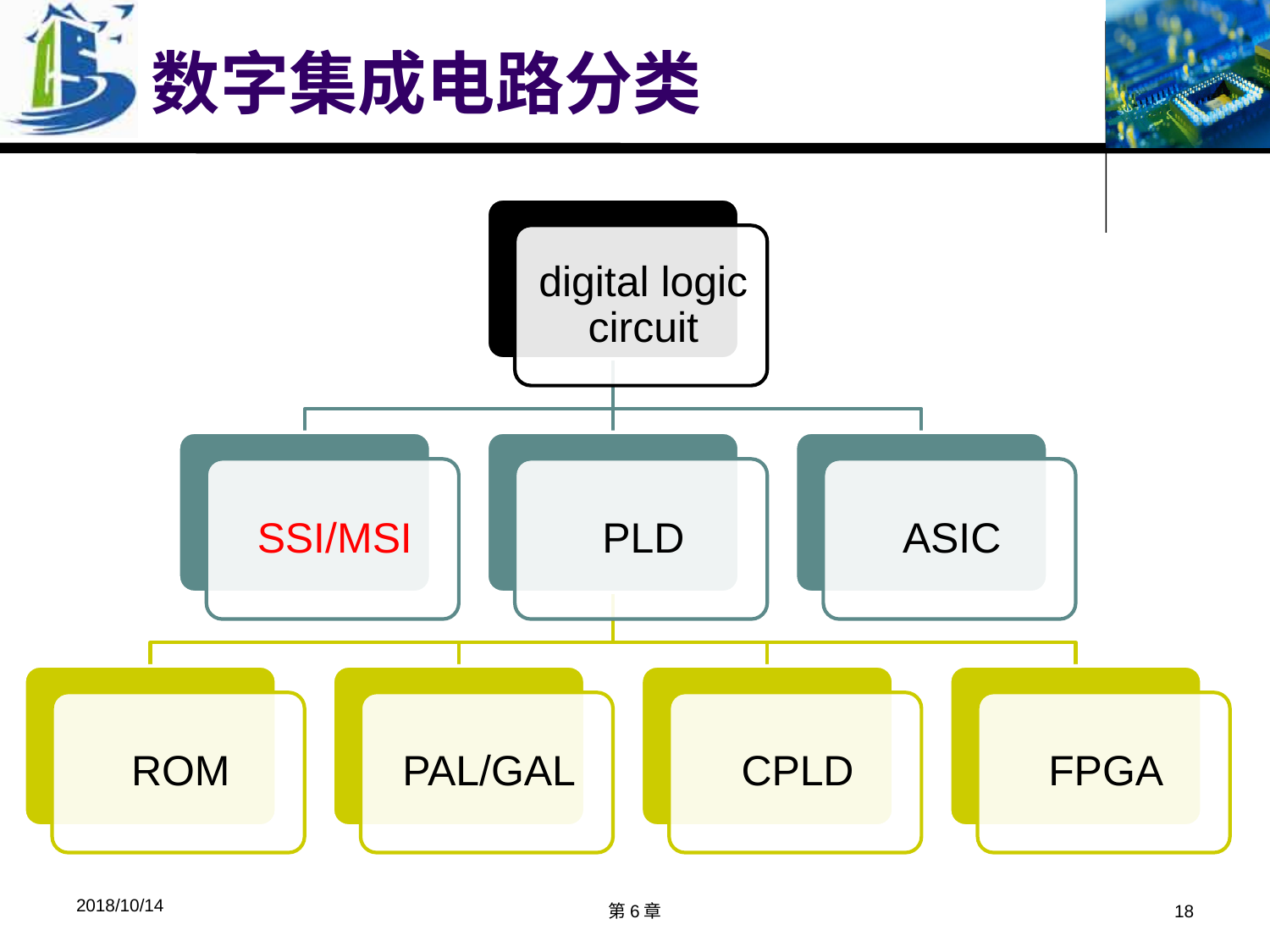

# 数字集成电路分类
digital logic circuit
SSI/MSI
PLD
ROM
PAL/GAL
CPLD
FPGA
ASIC
2018/10/14
第6章
18